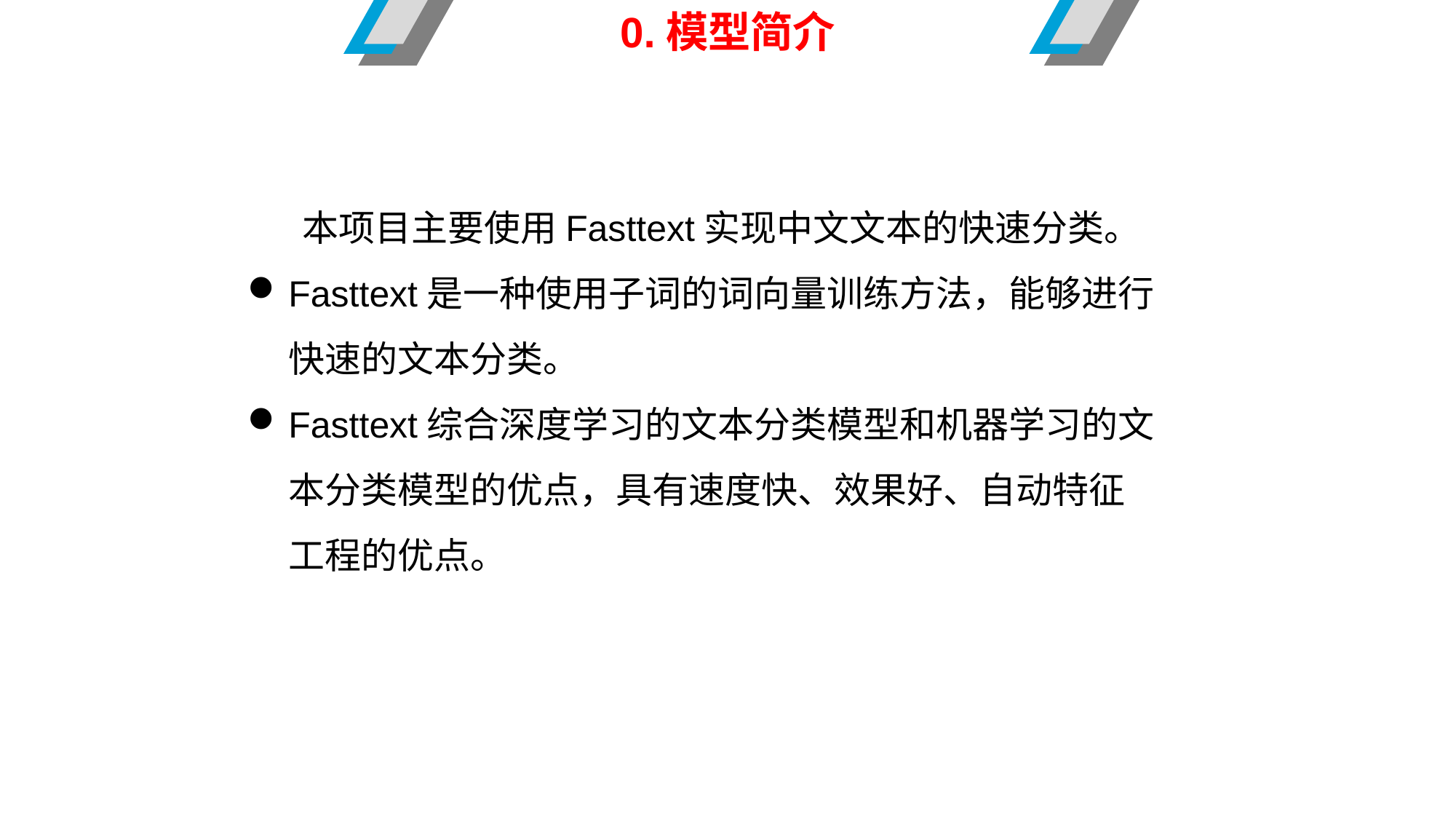

0.模型简介
本项目主要使用Fasttext实现中文文本的快速分类。
Fasttext是一种使用子词的词向量训练方法，能够进行快速的文本分类。
Fasttext综合深度学习的文本分类模型和机器学习的文本分类模型的优点，具有速度快、效果好、自动特征工程的优点。